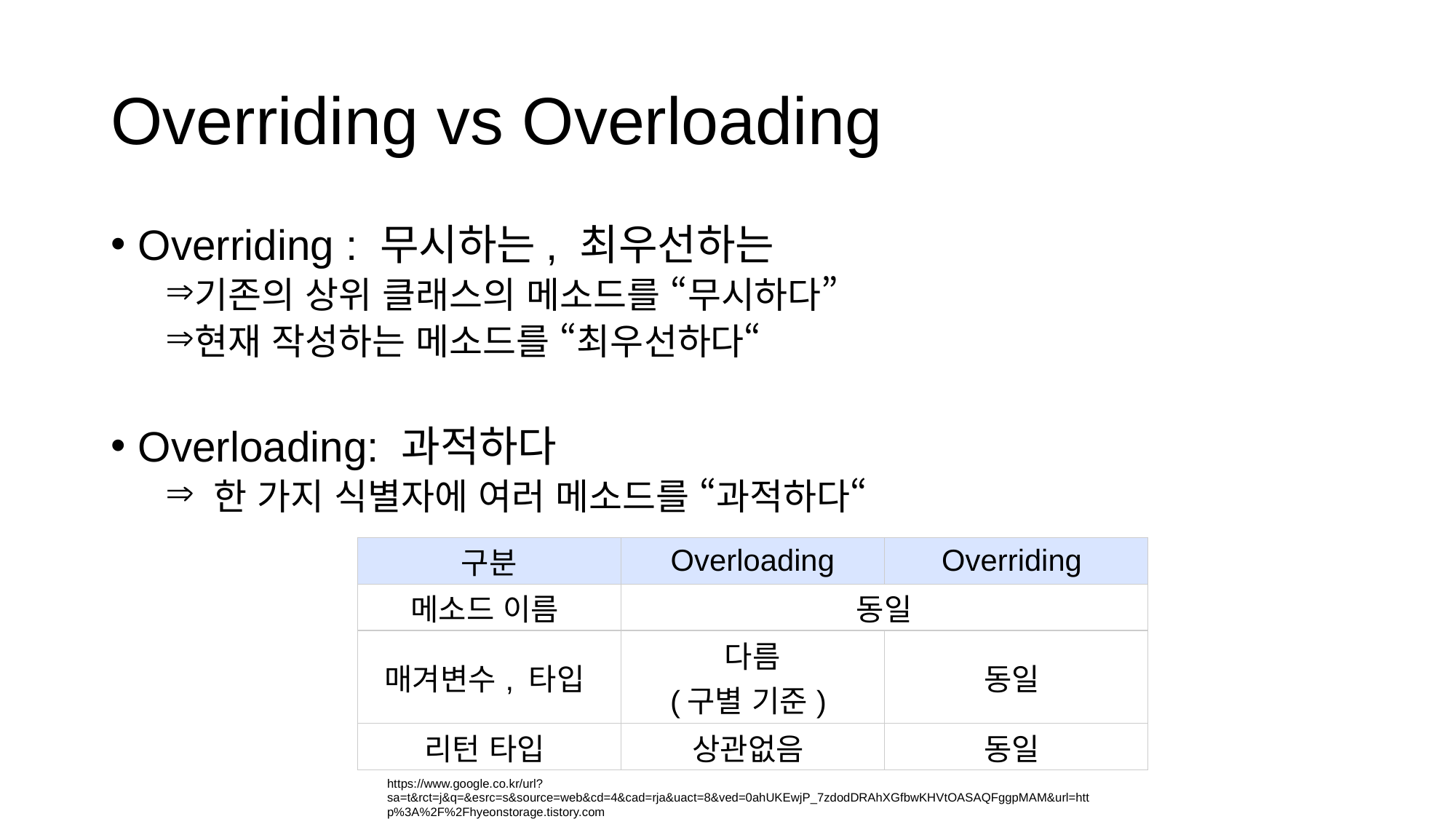

# Overriding vs Overloading
Overriding : 무시하는, 최우선하는
기존의 상위 클래스의 메소드를 “무시하다”
현재 작성하는 메소드를 “최우선하다“

Overloading: 과적하다
 한 가지 식별자에 여러 메소드를 “과적하다“

| 구분 | Overloading | Overriding |
| --- | --- | --- |
| 메소드 이름 | 동일 |  |
| 매겨변수, 타입 | 다름 (구별 기준) | 동일 |
| 리턴 타입 | 상관없음 | 동일 |
https://www.google.co.kr/url?sa=t&rct=j&q=&esrc=s&source=web&cd=4&cad=rja&uact=8&ved=0ahUKEwjP_7zdodDRAhXGfbwKHVtOASAQFggpMAM&url=http%3A%2F%2Fhyeonstorage.tistory.com%2F185&usg=AFQjCNHYQO8mEHeYiT2l6DEsVzJTbgvgMA&sig2=ngiDpgleLrnn3ceZw0zw4Q